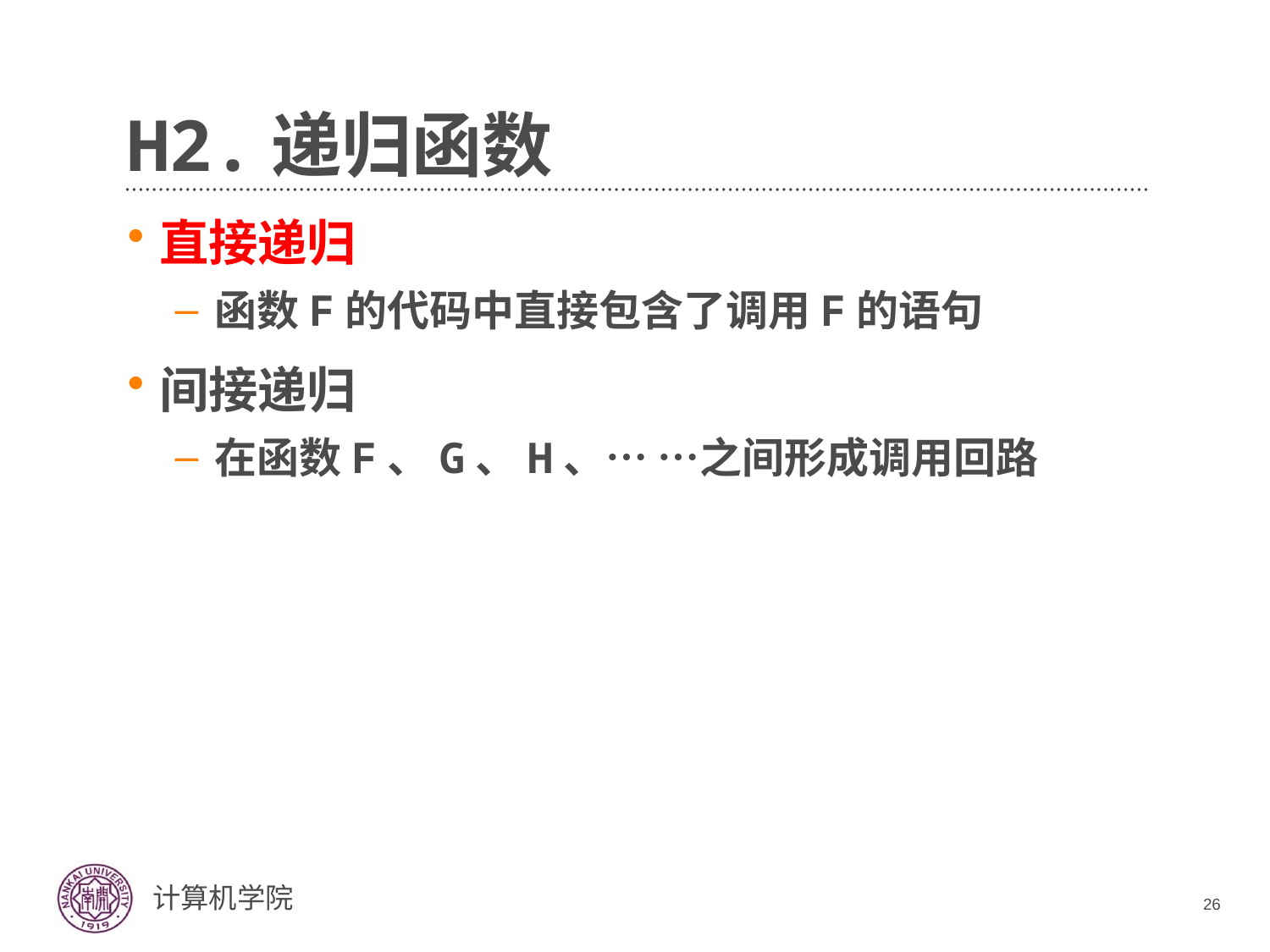

# H2.递归函数
直接递归
函数F的代码中直接包含了调用F的语句
间接递归
在函数F、G、H、… …之间形成调用回路

26